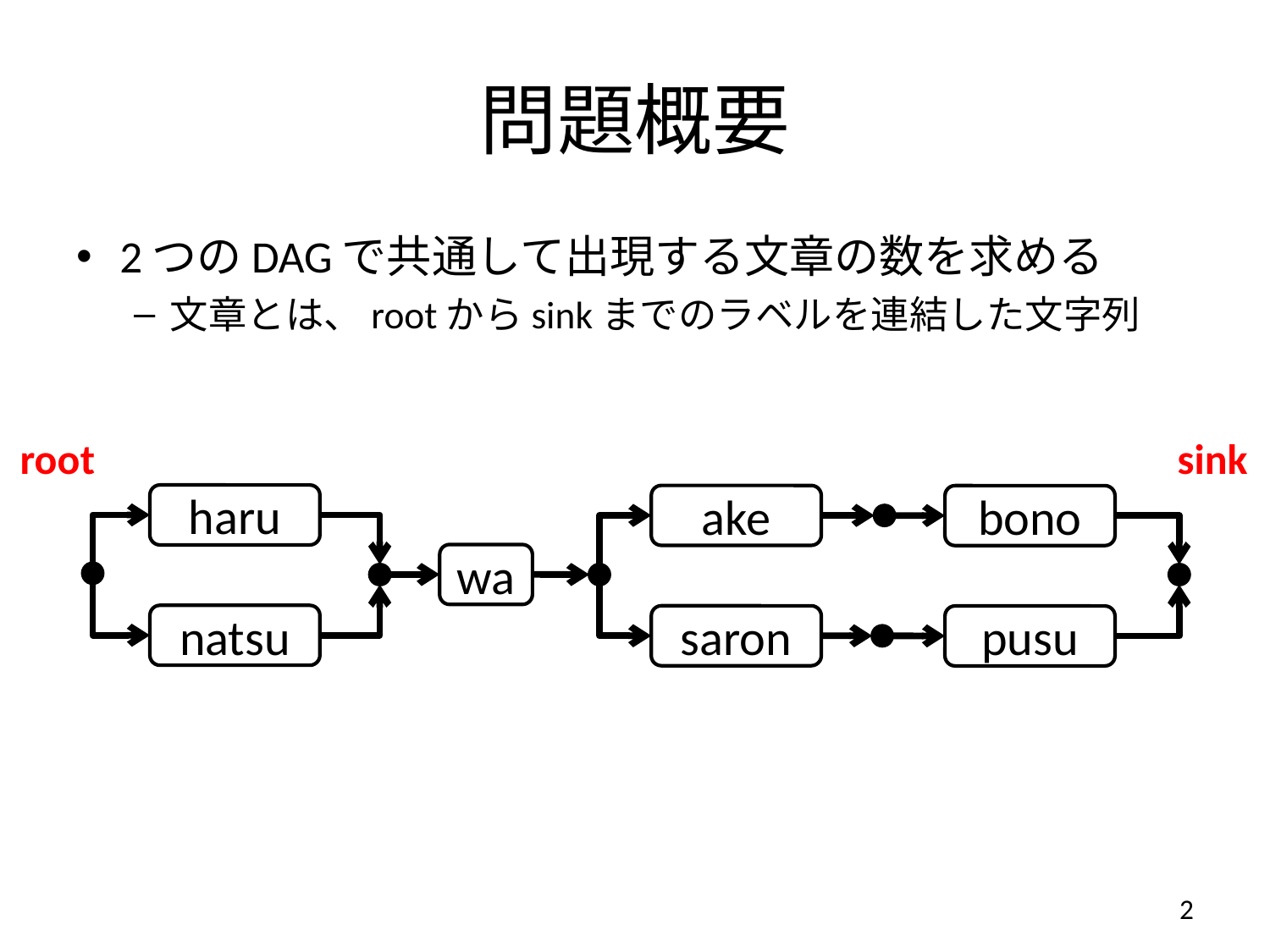

# 問題概要
2つのDAGで共通して出現する文章の数を求める
文章とは、rootからsinkまでのラベルを連結した文字列
root
sink
haru
ake
bono

wa

natsu
saron
pusu

2